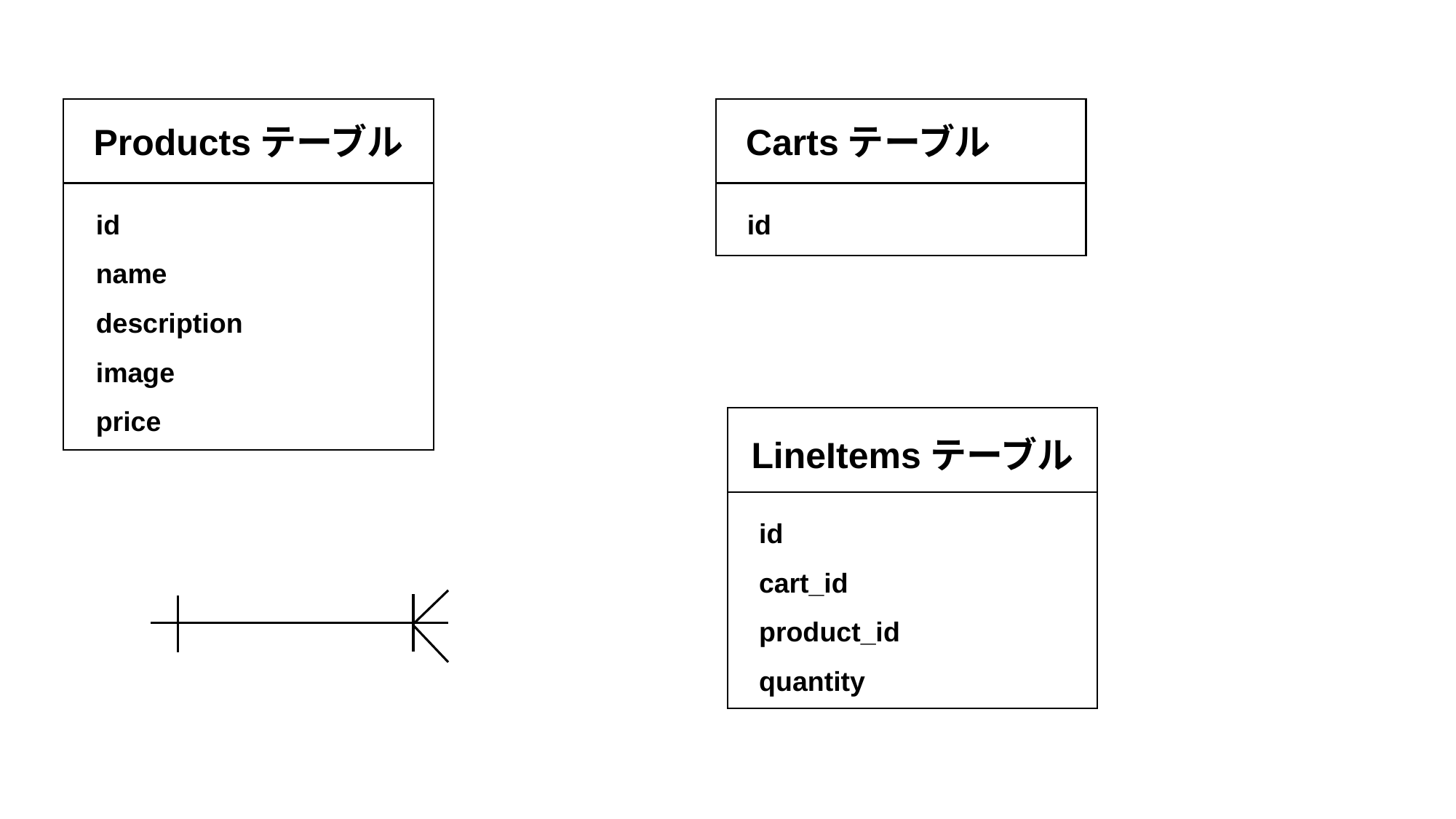

Cartsテーブル
Productsテーブル
id
id
name
description
image
price

LineItemsテーブル
id
cart_id
product_id
quantity